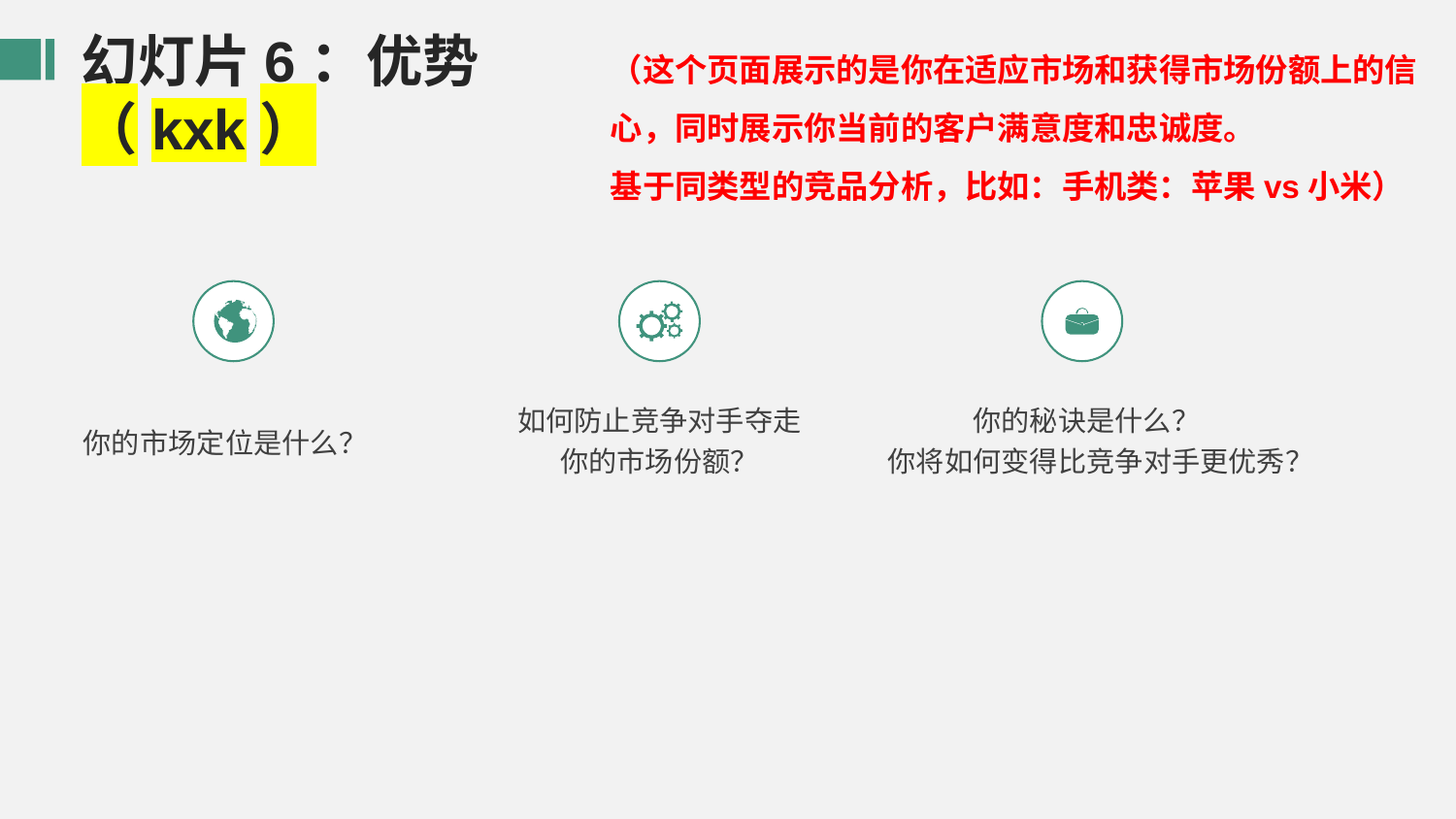

幻灯片6：优势（kxk）
（这个页面展示的是你在适应市场和获得市场份额上的信心，同时展示你当前的客户满意度和忠诚度。
基于同类型的竞品分析，比如：手机类：苹果vs小米）

如何防止竞争对手夺走
你的市场份额？
你的秘诀是什么？
你将如何变得比竞争对手更优秀？
你的市场定位是什么？